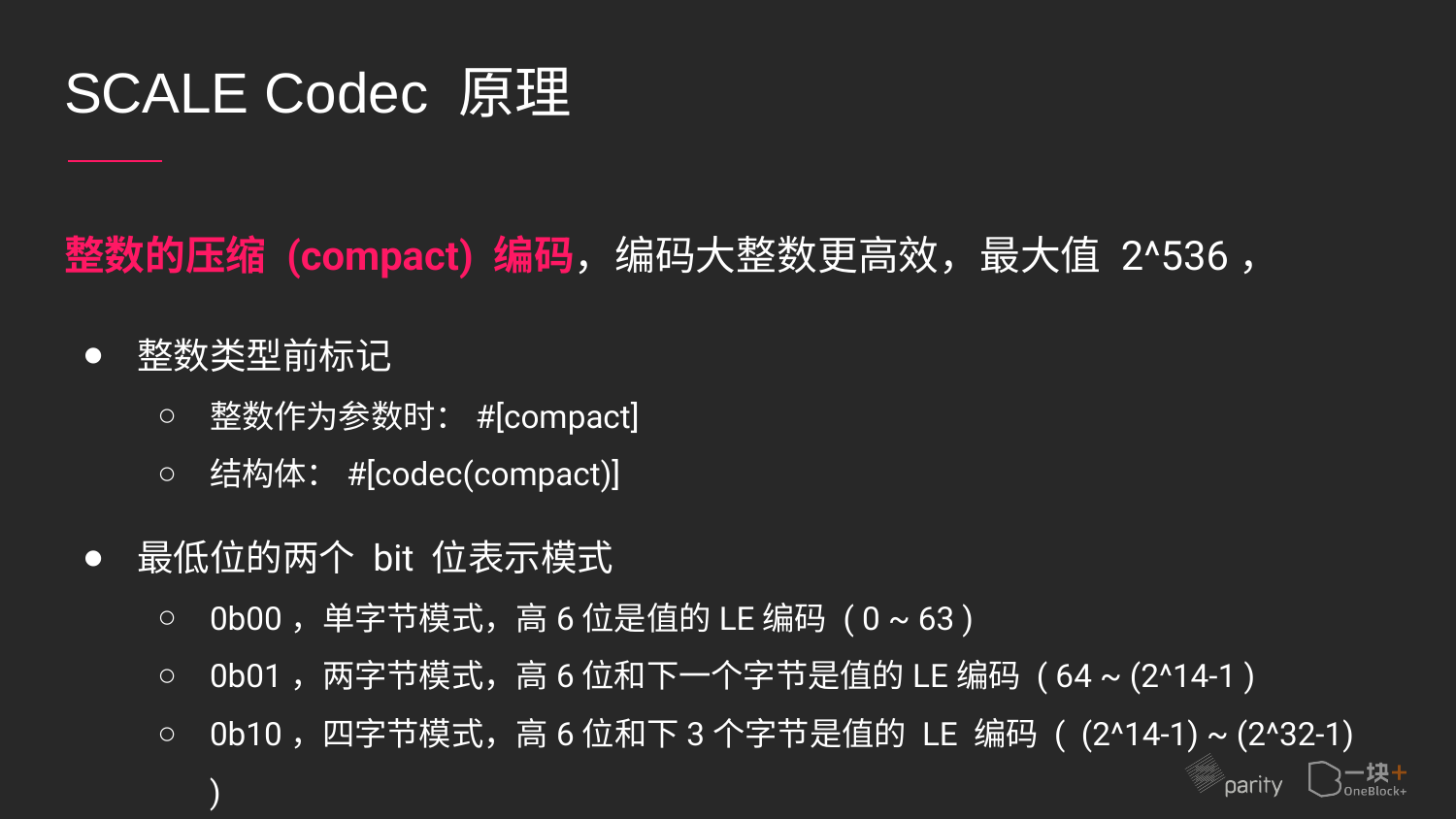

# SCALE Codec 原理
整数的压缩 (compact) 编码，编码大整数更高效，最大值 2^536，
整数类型前标记
整数作为参数时：#[compact]
结构体：#[codec(compact)]
最低位的两个 bit 位表示模式
0b00，单字节模式，高6位是值的LE编码 ( 0 ~ 63 )
0b01，两字节模式，高6位和下一个字节是值的LE编码 ( 64 ~ (2^14-1 )
0b10，四字节模式，高6位和下3个字节是值的 LE 编码 (  (2^14-1) ~ (2^32-1)  )
0b11，大整数模式，高6位表示用来编码值的字节数减去4，之后的字节是值的编码 ( (2^30-1) ~ (2^536-1) )